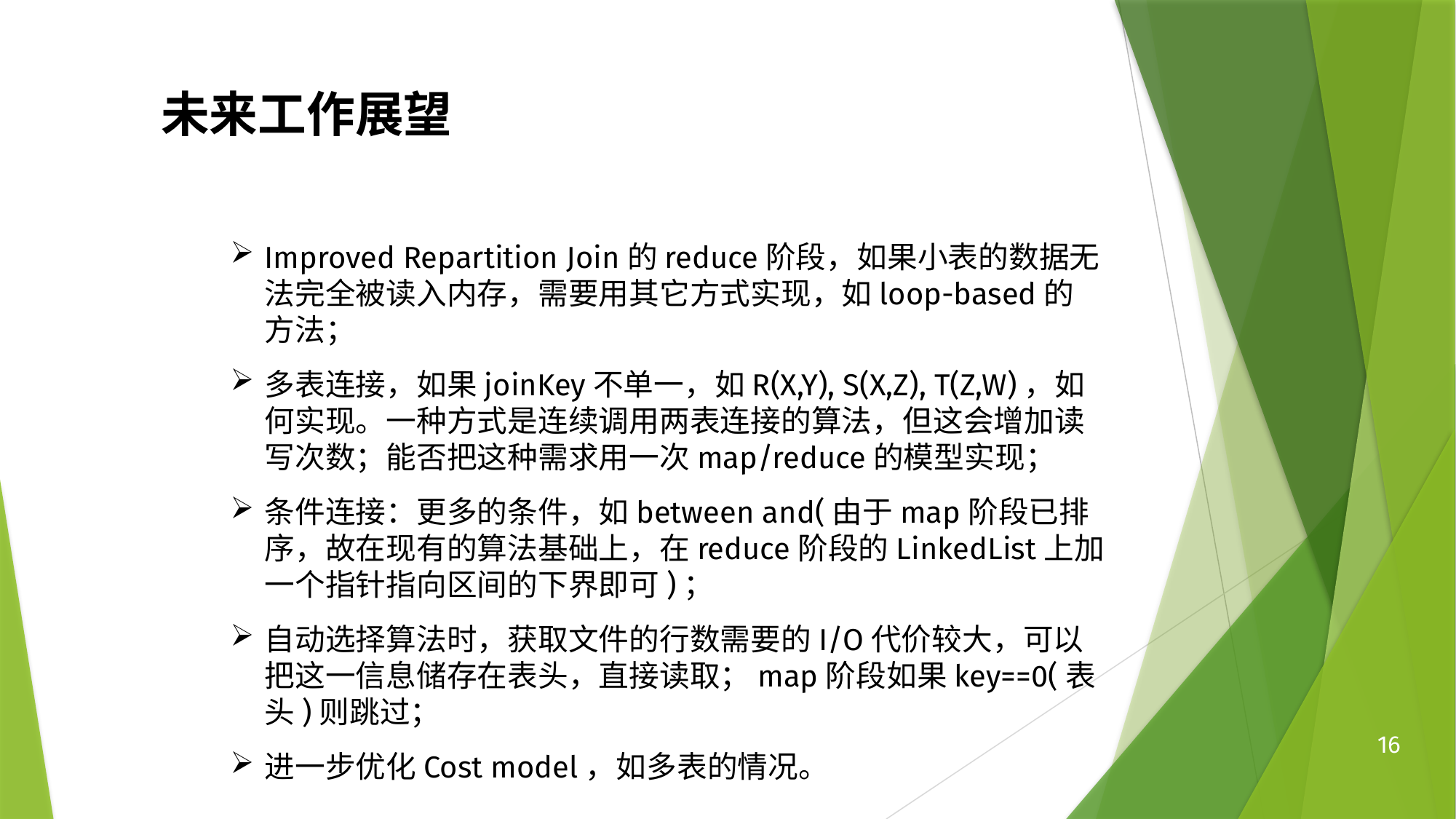

未来工作展望
Improved Repartition Join的reduce阶段，如果小表的数据无法完全被读入内存，需要用其它方式实现，如loop-based的方法；
多表连接，如果joinKey不单一，如R(X,Y), S(X,Z), T(Z,W)，如何实现。一种方式是连续调用两表连接的算法，但这会增加读写次数；能否把这种需求用一次map/reduce的模型实现；
条件连接：更多的条件，如between and(由于map阶段已排序，故在现有的算法基础上，在reduce阶段的LinkedList上加一个指针指向区间的下界即可)；
自动选择算法时，获取文件的行数需要的I/O代价较大，可以把这一信息储存在表头，直接读取；map阶段如果key==0(表头)则跳过；
进一步优化Cost model，如多表的情况。
16